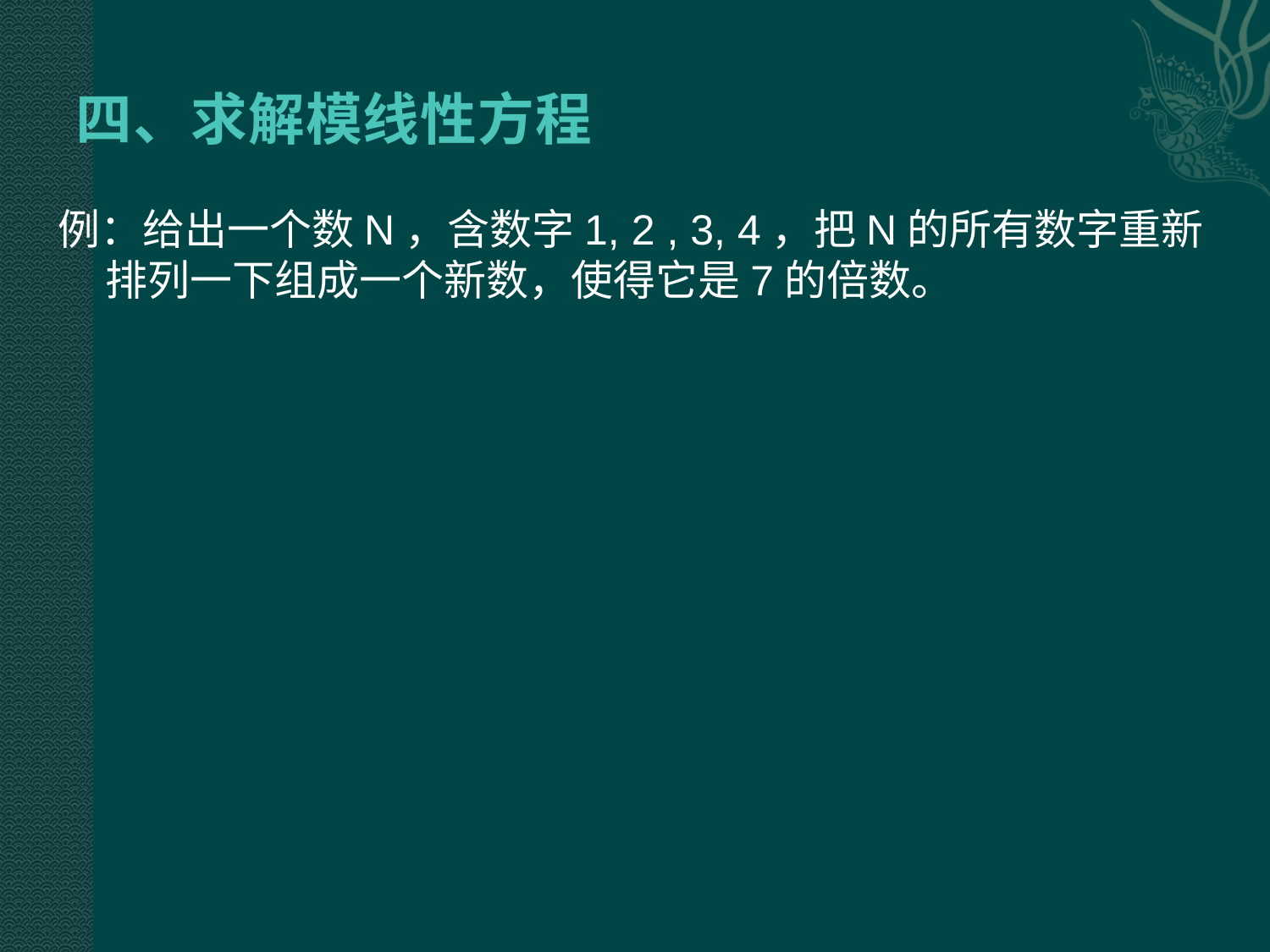

# 四、求解模线性方程
例：给出一个数N，含数字1, 2 , 3, 4，把N的所有数字重新排列一下组成一个新数，使得它是7的倍数。